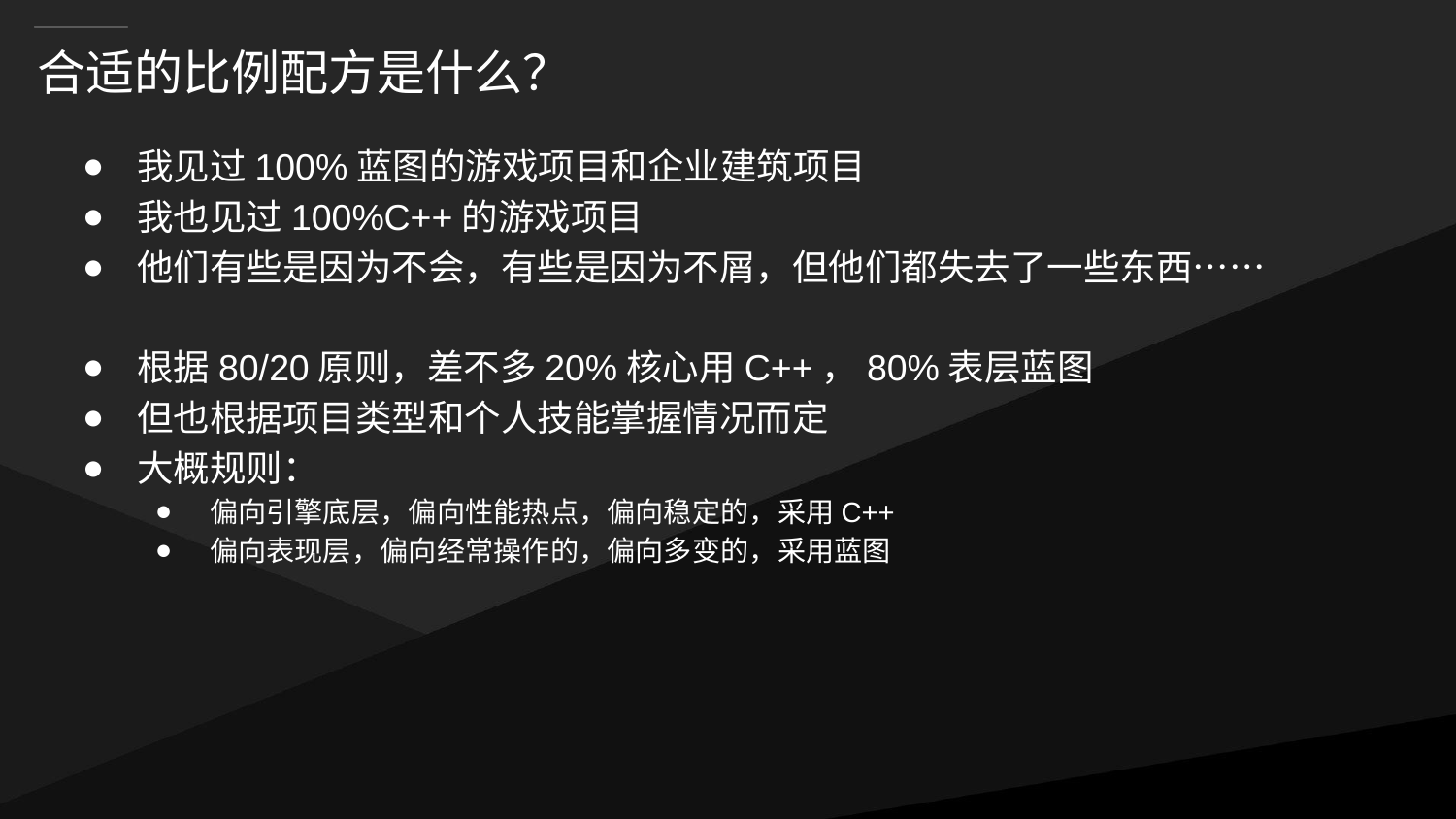

# 合适的比例配方是什么？
我见过100%蓝图的游戏项目和企业建筑项目
我也见过100%C++的游戏项目
他们有些是因为不会，有些是因为不屑，但他们都失去了一些东西……

根据80/20原则，差不多20%核心用C++，80%表层蓝图
但也根据项目类型和个人技能掌握情况而定
大概规则：
偏向引擎底层，偏向性能热点，偏向稳定的，采用C++
偏向表现层，偏向经常操作的，偏向多变的，采用蓝图